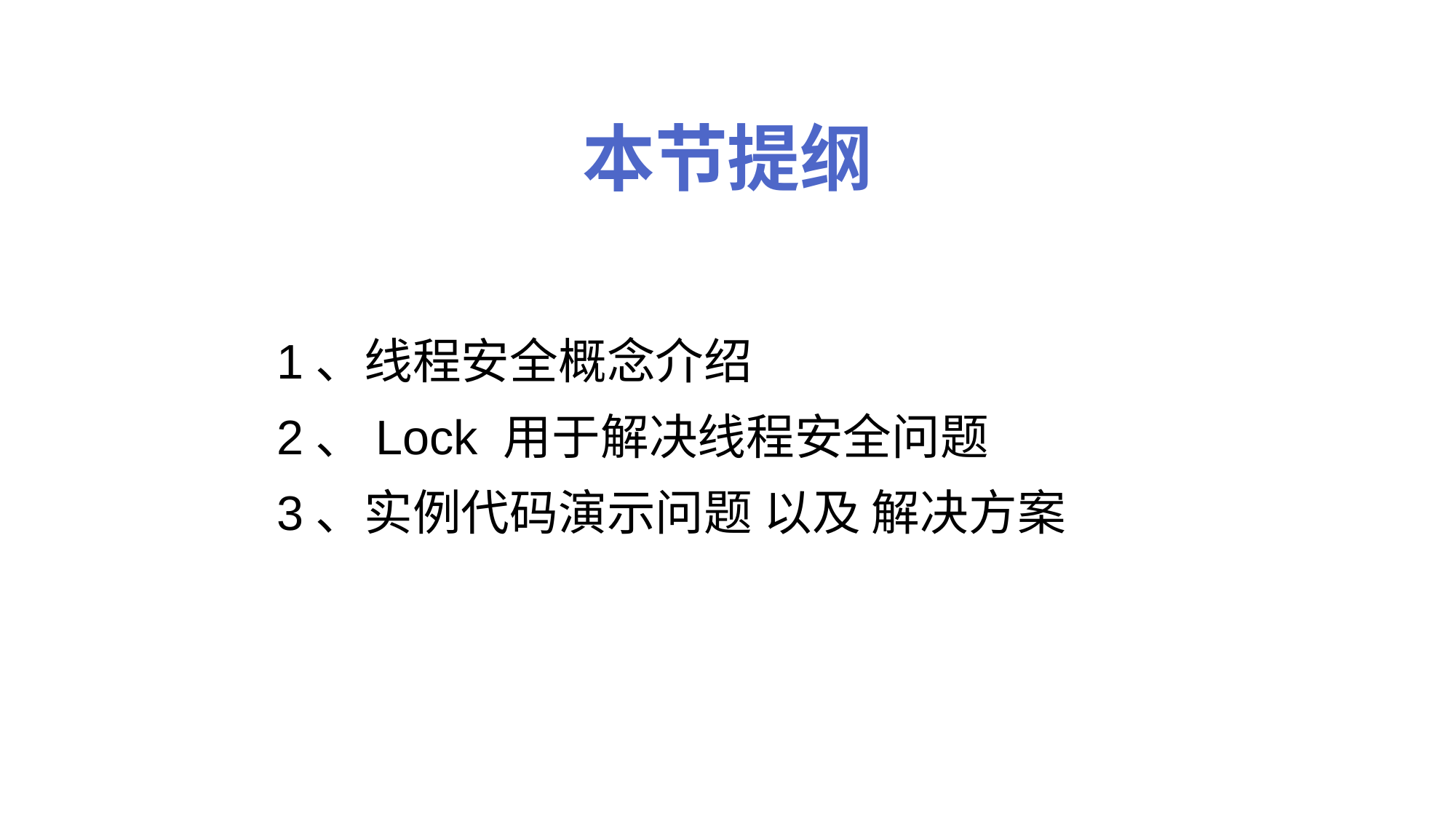

本节提纲
1、线程安全概念介绍
2、Lock 用于解决线程安全问题
3、实例代码演示问题 以及 解决方案